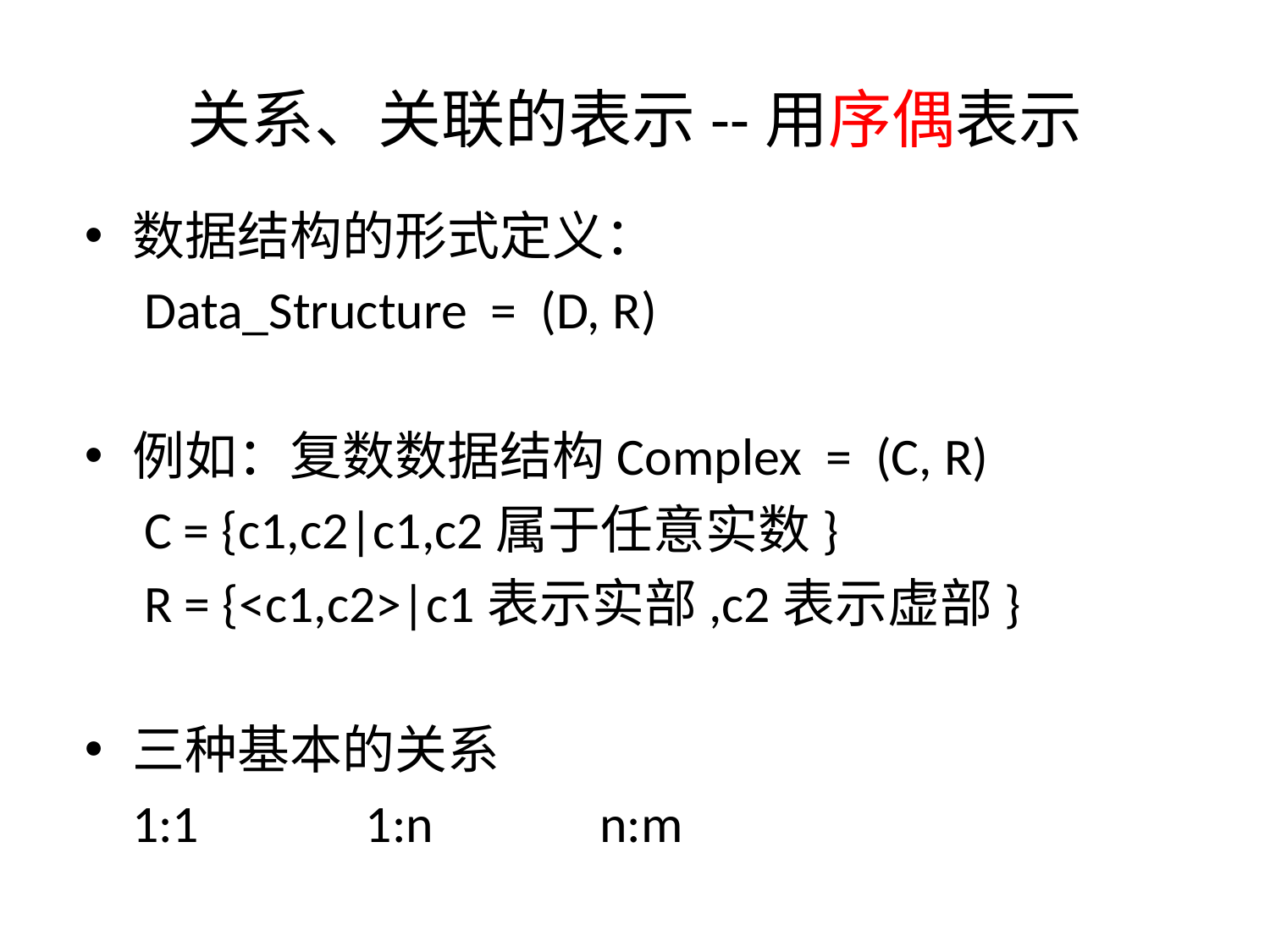

# 关系、关联的表示--用序偶表示
数据结构的形式定义：
     Data_Structure  =  (D, R)

例如：复数数据结构Complex  =  (C, R)
     C = {c1,c2|c1,c2属于任意实数}
     R = {<c1,c2>|c1表示实部,c2表示虚部}

三种基本的关系
    1:1              1:n              n:m